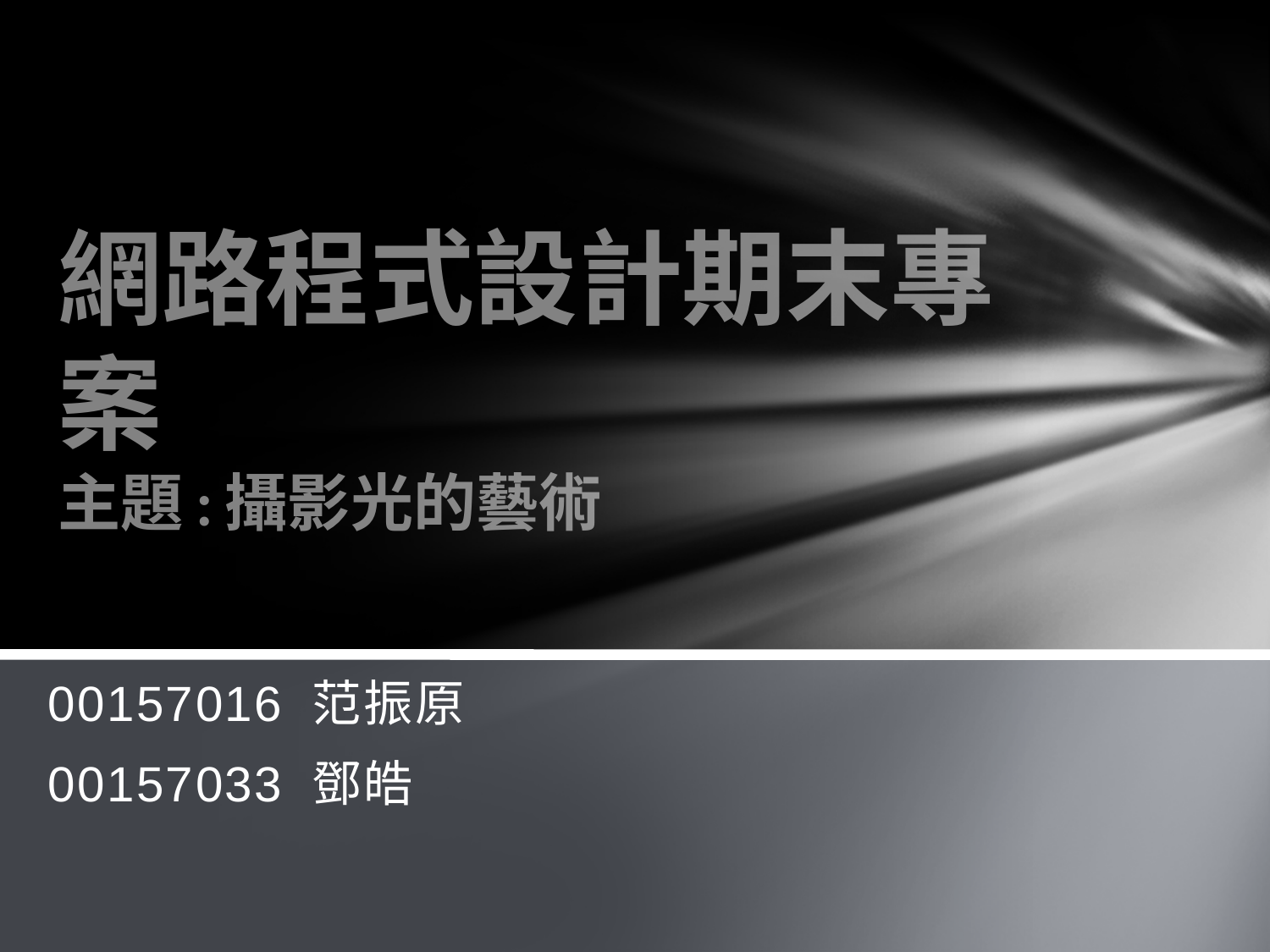

# 網路程式設計期末專案 主題:攝影光的藝術
00157016 范振原
00157033 鄧皓